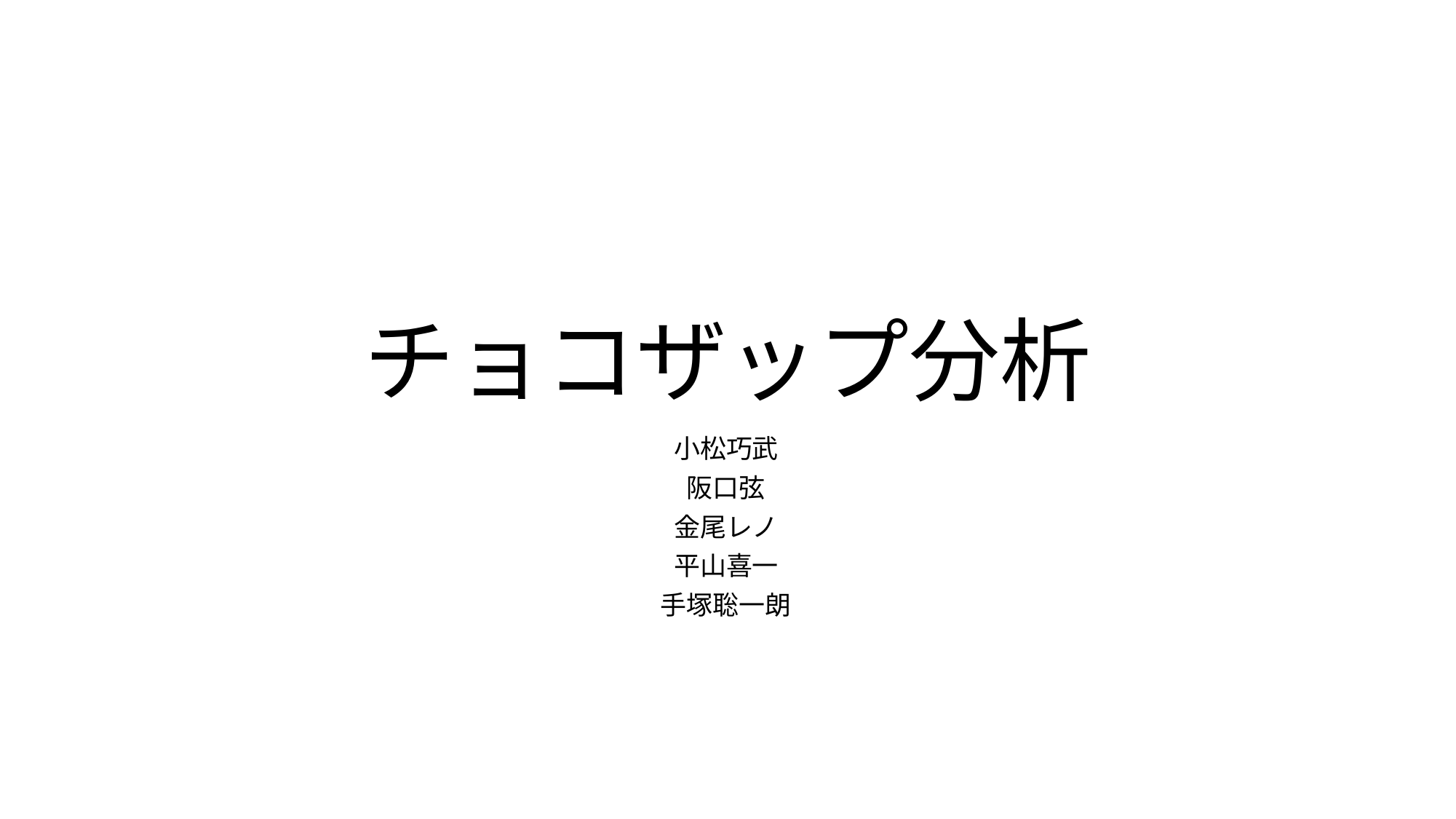

# チョコザップ分析
小松巧武
阪口弦
金尾レノ
平山喜一
手塚聡一朗